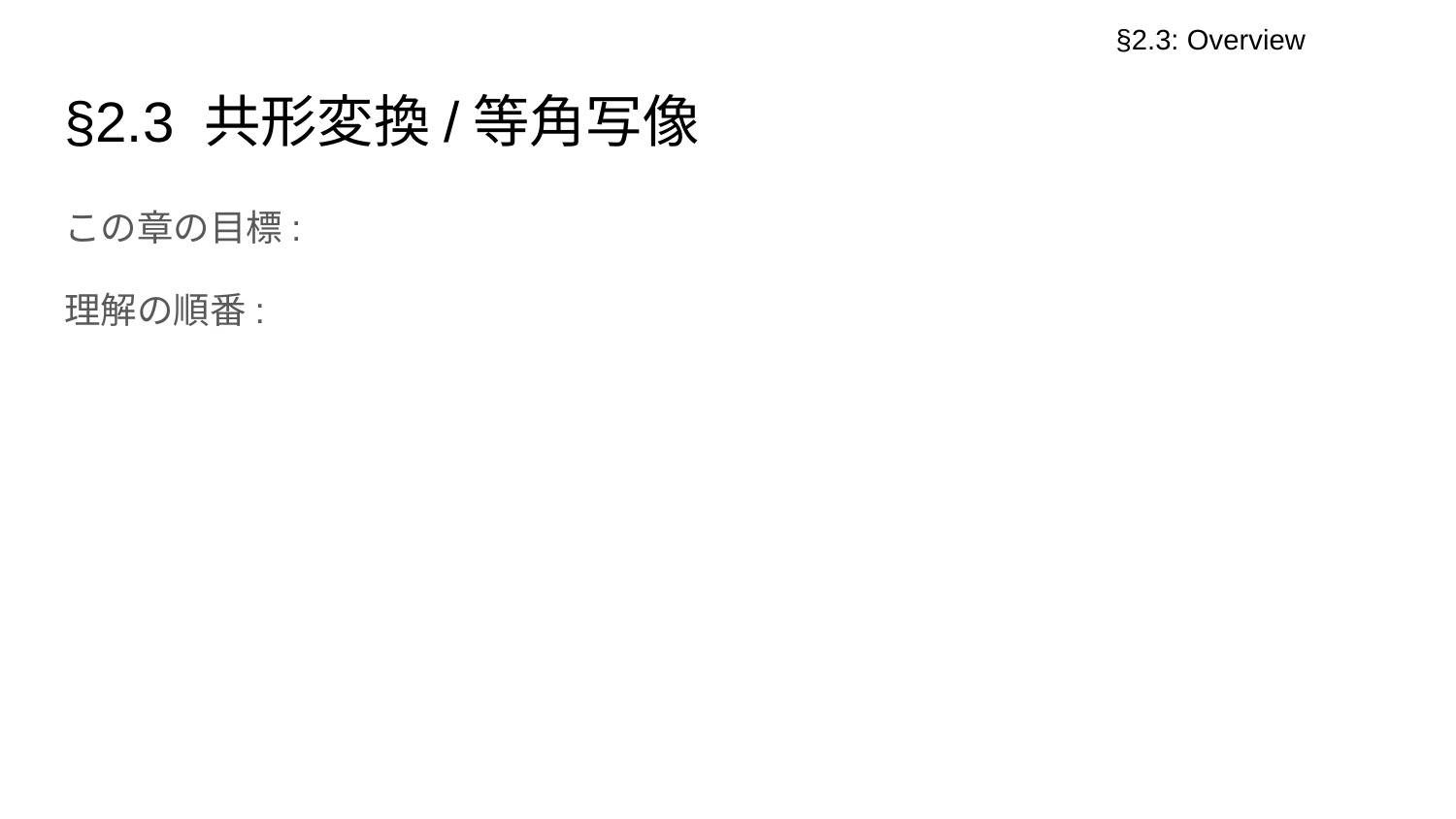

§2.3: Overview
# §2.3 共形変換/等角写像
この章の目標:
理解の順番: